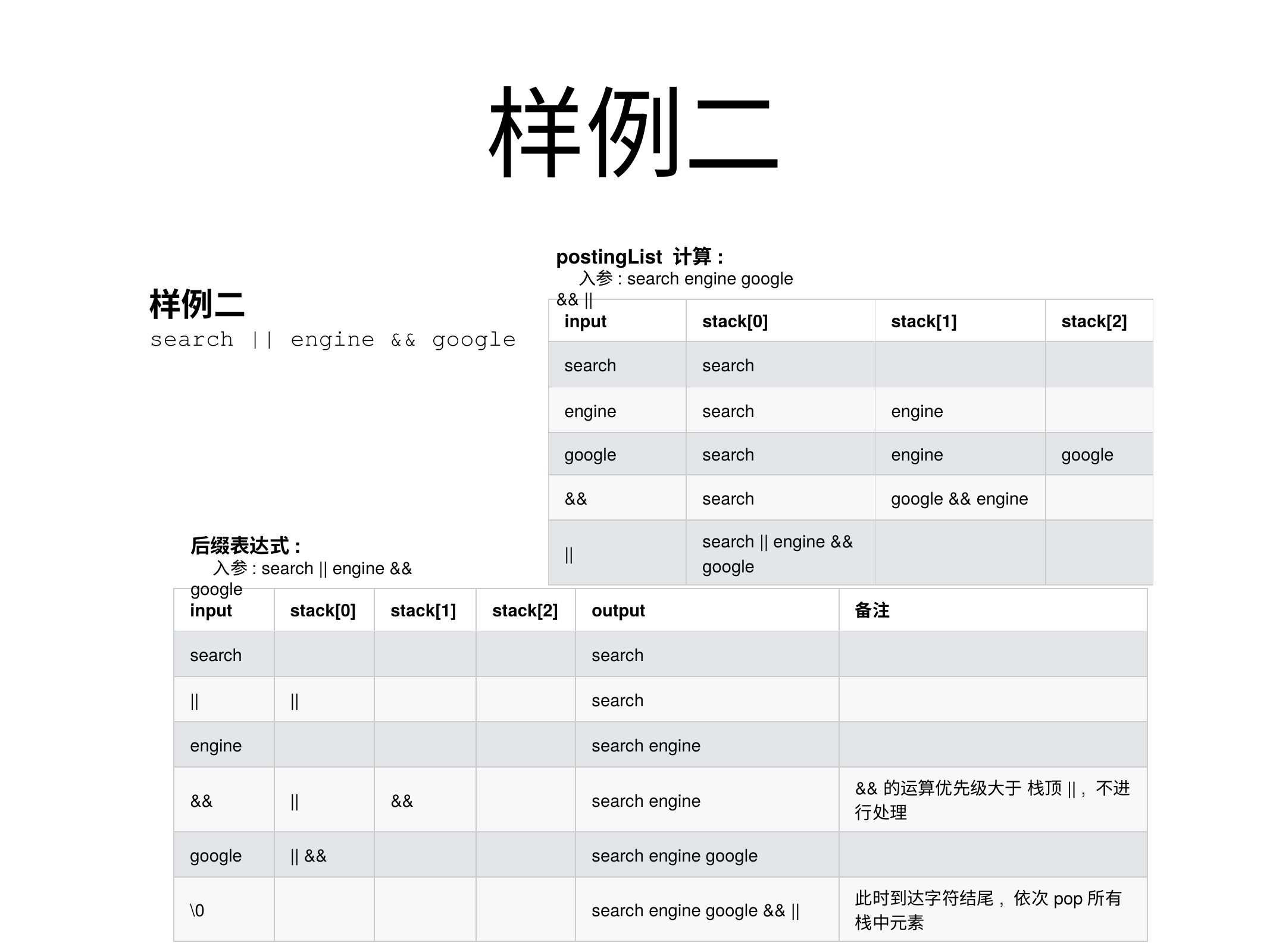

# 样例二
postingList 计算:
入参: search engine google && ||
样例二
search || engine && google
| input | stack[0] | stack[1] | stack[2] |
| --- | --- | --- | --- |
| search | search |  |  |
| engine | search | engine |  |
| google | search | engine | google |
| && | search | google && engine |  |
| || | search || engine && google |  |  |
后缀表达式:
入参: search || engine && google

| input | stack[0] | stack[1] | stack[2] | output | 备注 |
| --- | --- | --- | --- | --- | --- |
| search |  |  |  | search |  |
| || | || |  |  | search |  |
| engine |  |  |  | search engine |  |
| && | || | && |  | search engine | &&的运算优先级大于 栈顶|| , 不进行处理 |
| google | || && |  |  | search engine google |  |
| \0 |  |  |  | search engine google && || | 此时到达字符结尾, 依次pop所有栈中元素 |